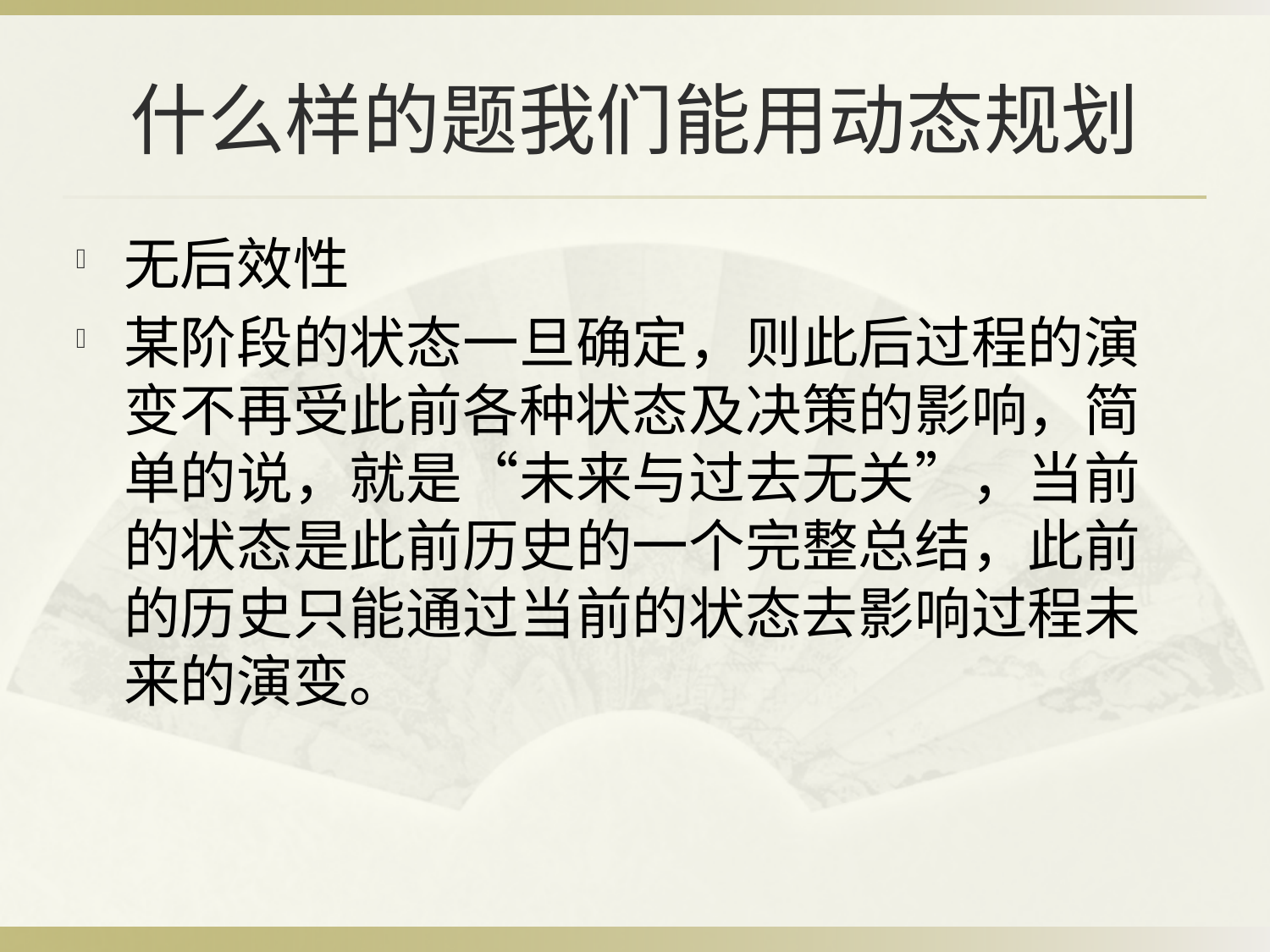

# 什么样的题我们能用动态规划
无后效性
某阶段的状态一旦确定，则此后过程的演变不再受此前各种状态及决策的影响，简单的说，就是“未来与过去无关”，当前的状态是此前历史的一个完整总结，此前的历史只能通过当前的状态去影响过程未来的演变。